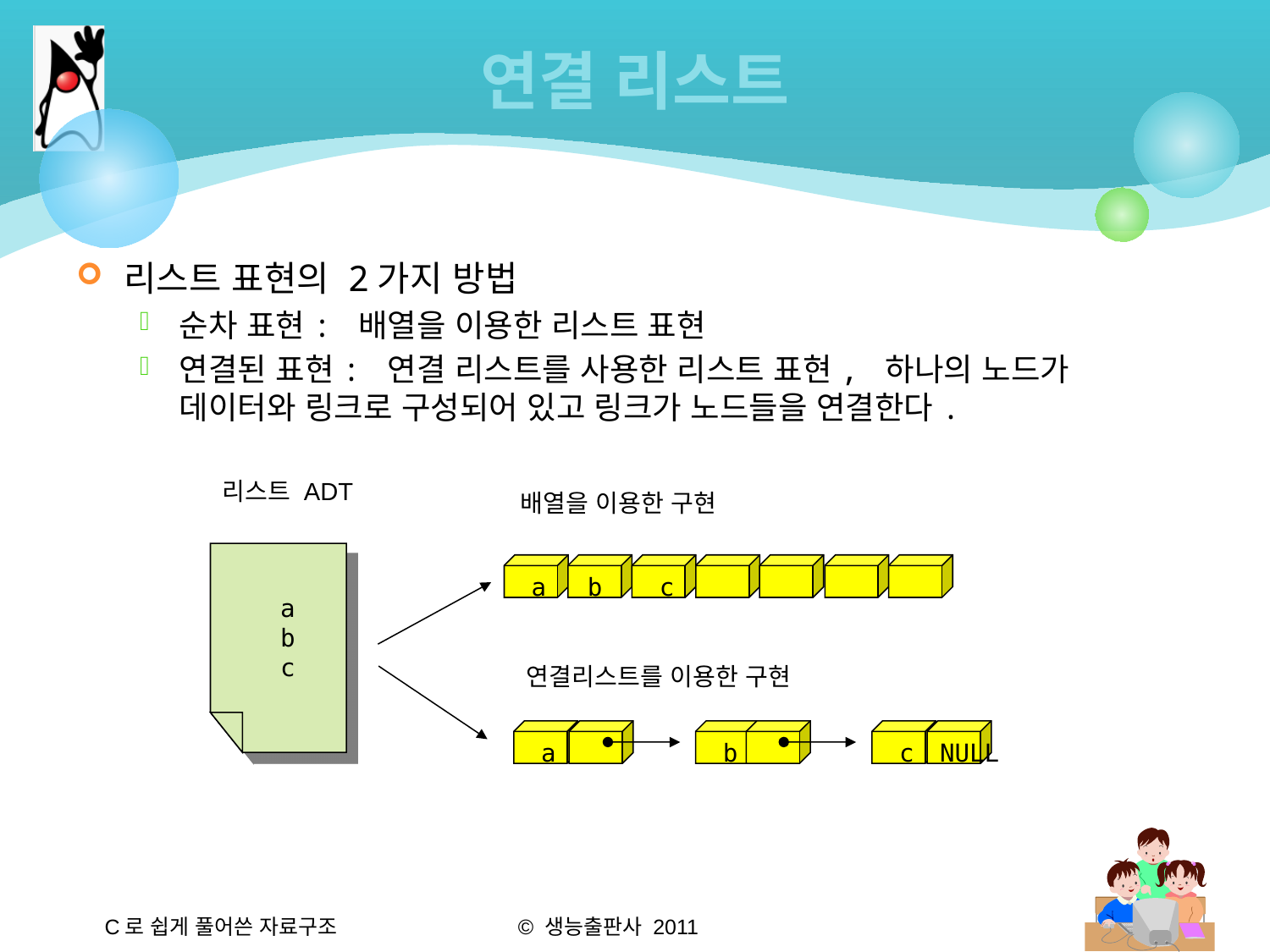

# 연결 리스트
리스트 표현의 2가지 방법
순차 표현: 배열을 이용한 리스트 표현
연결된 표현: 연결 리스트를 사용한 리스트 표현, 하나의 노드가 데이터와 링크로 구성되어 있고 링크가 노드들을 연결한다.
리스트 ADT
배열을 이용한 구현

 a
b
 c

a
b
c
연결리스트를 이용한 구현

 a

 b

 c
NULL